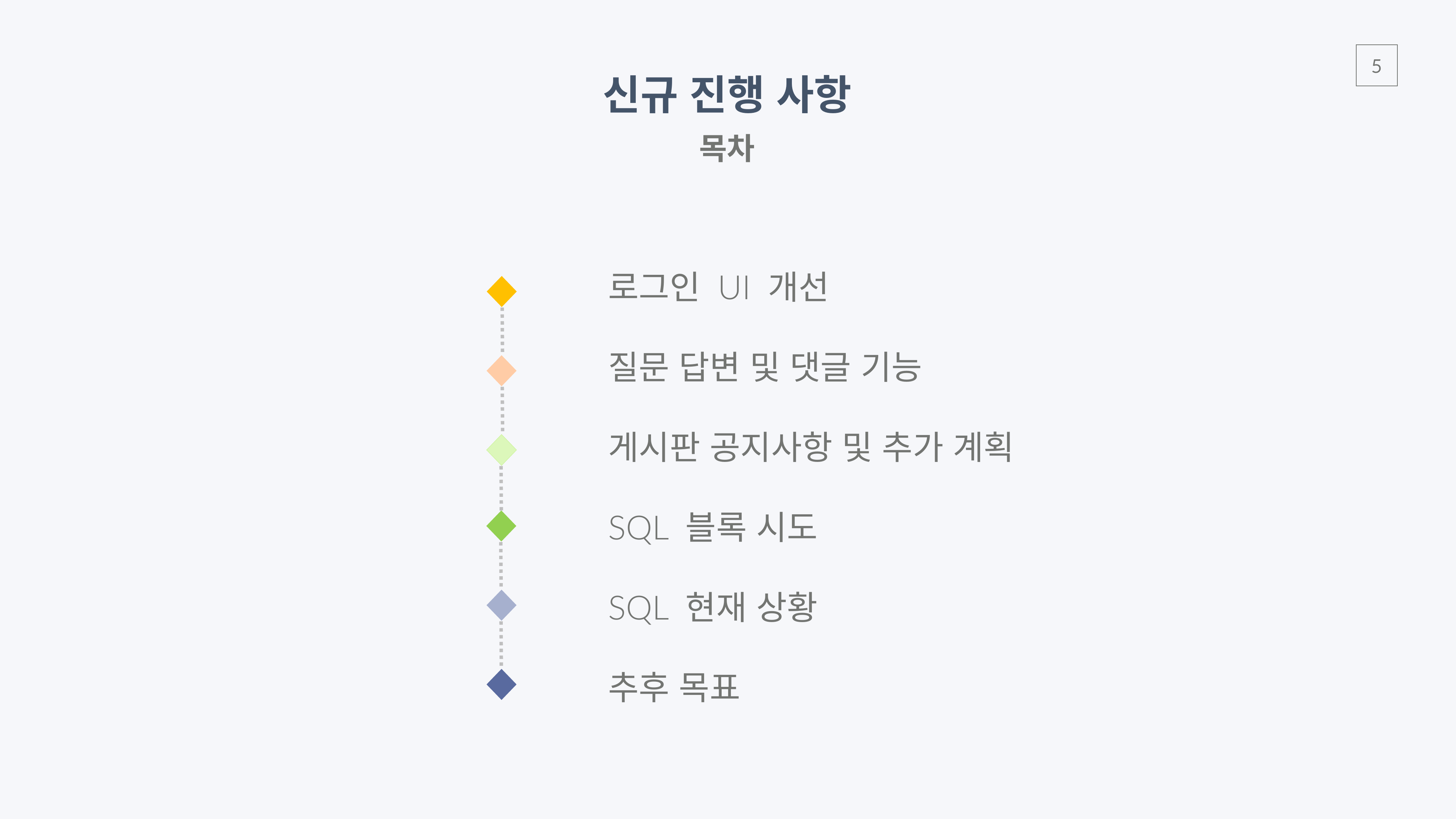

신규 진행 사항
목차
로그인 UI 개선

질문 답변 및 댓글 기능

게시판 공지사항 및 추가 계획

SQL 블록 시도

SQL 현재 상황

추후 목표